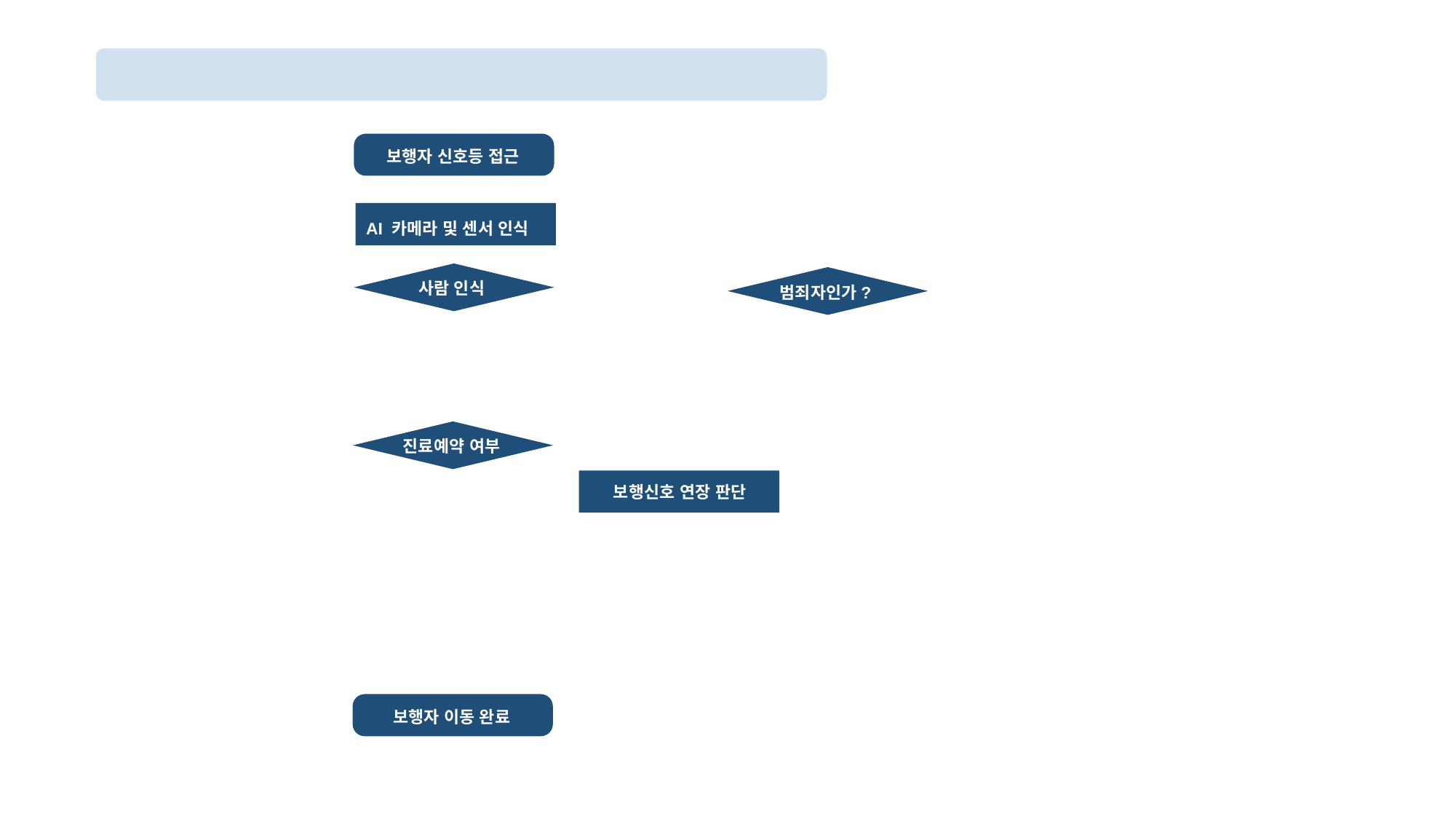

보행자 신호등 접근

AI 카메라 및 센서 인식

사람 인식

범죄자인가?
전체 업무 지원
- 회원 가입
- 진료 예약
- 진료 연결

진료예약 여부

보행신호 연장 판단

보행자 이동 완료